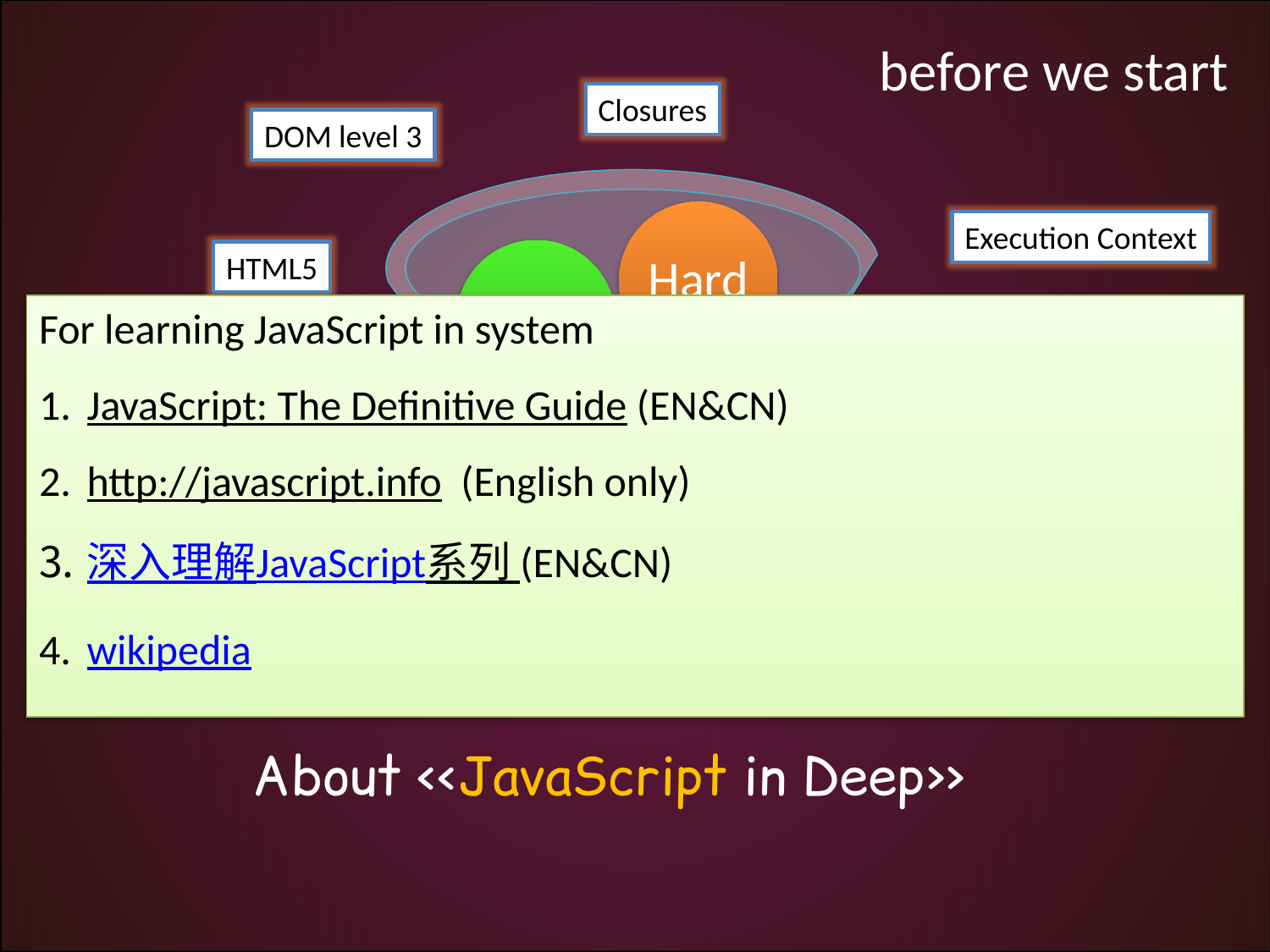

before we start
Closures
DOM level 3

Key
New
Hard
Execution Context
HTML5
For learning JavaScript in system
JavaScript: The Definitive Guide (EN&CN)
http://javascript.info  (English only)
深入理解JavaScript系列 (EN&CN)
wikipedia

DOM Events
Func DEF&EXP
CSS Hack
JS Opt
# About <<JavaScript in Deep>>